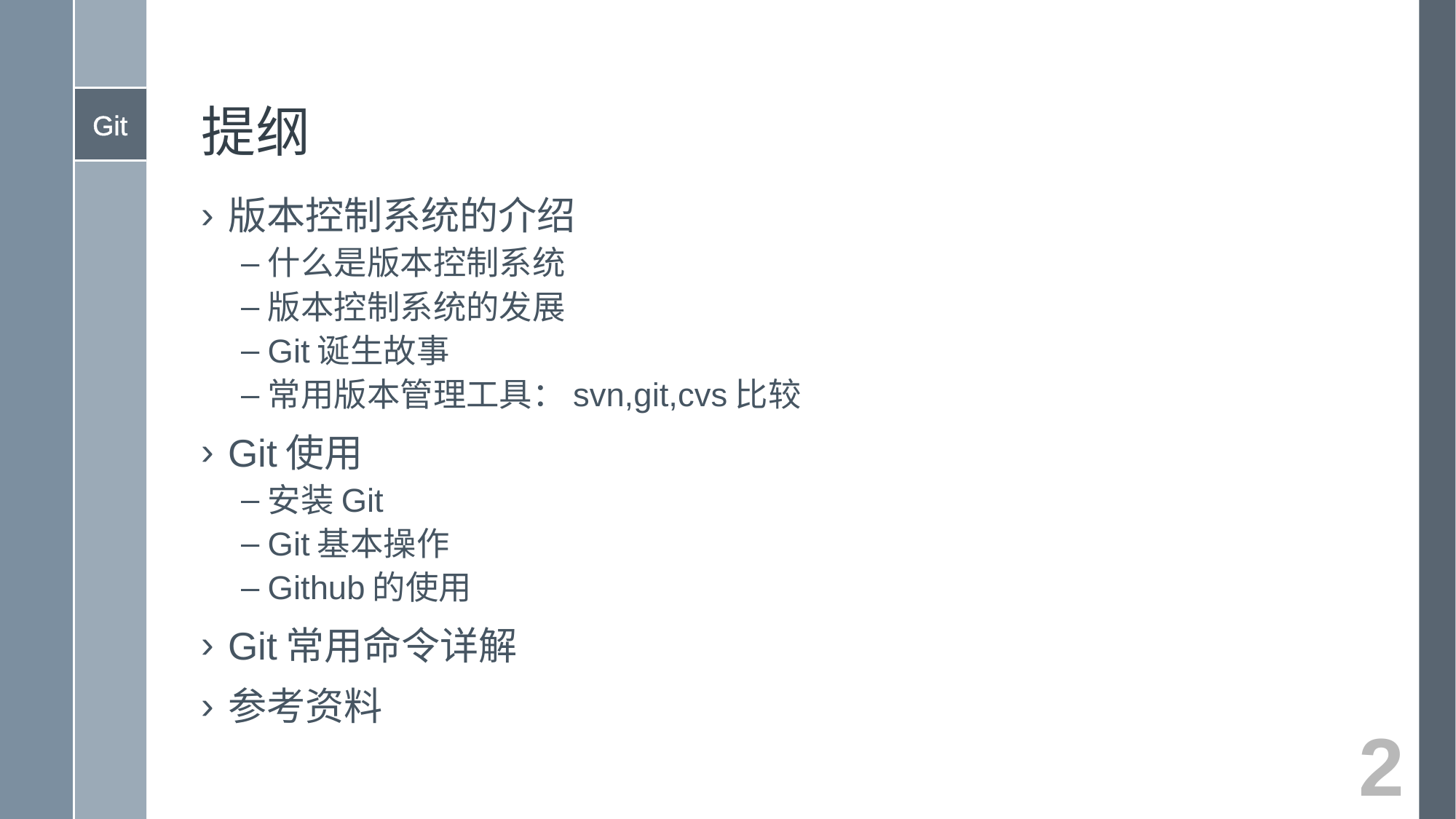

# 提纲
版本控制系统的介绍
什么是版本控制系统
版本控制系统的发展
Git诞生故事
常用版本管理工具：svn,git,cvs比较
Git使用
安装Git
Git基本操作
Github的使用
Git常用命令详解
参考资料

2